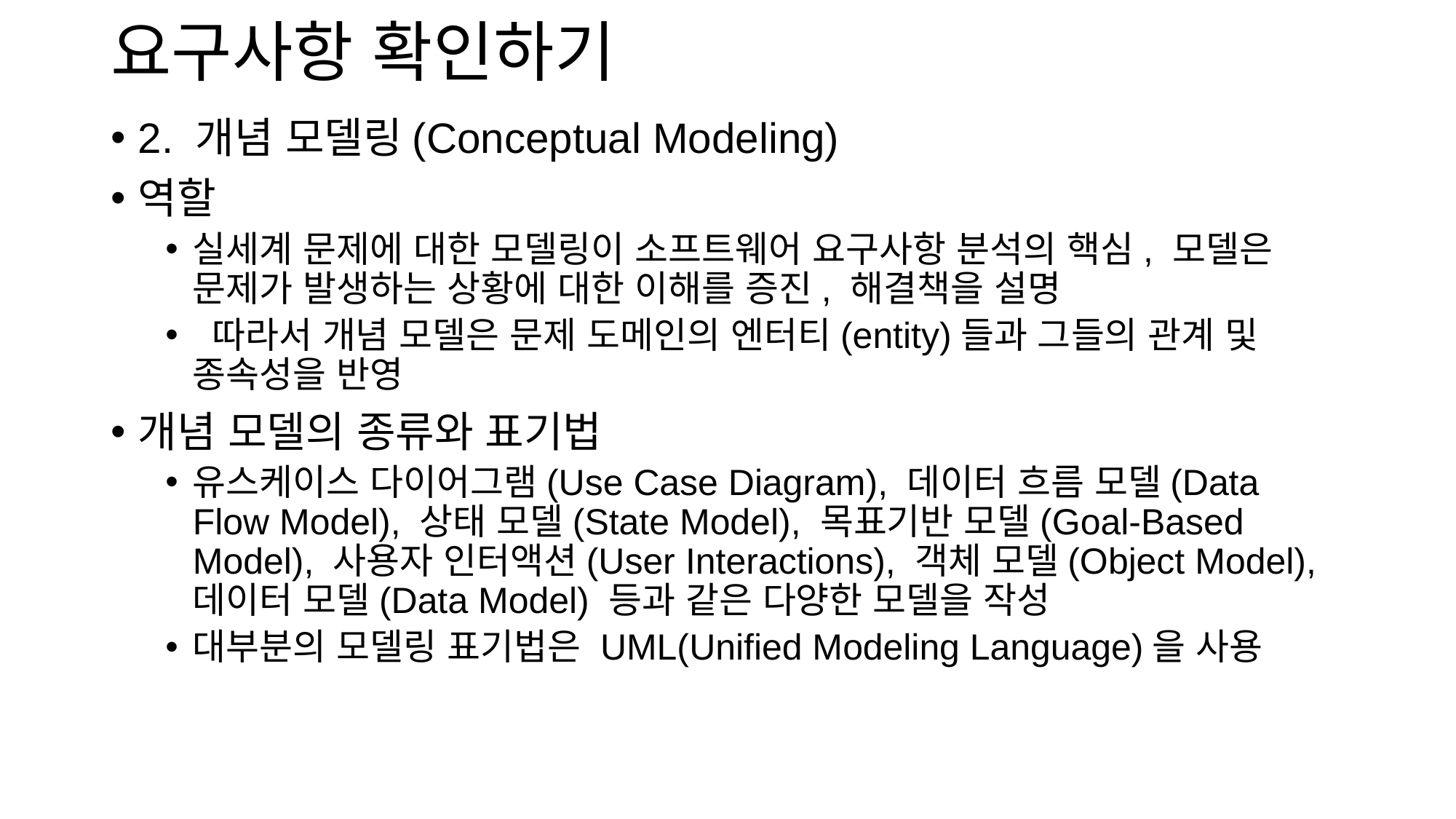

# 요구사항 확인하기
2. 개념 모델링(Conceptual Modeling)
역할
실세계 문제에 대한 모델링이 소프트웨어 요구사항 분석의 핵심, 모델은 문제가 발생하는 상황에 대한 이해를 증진, 해결책을 설명
 따라서 개념 모델은 문제 도메인의 엔터티(entity)들과 그들의 관계 및 종속성을 반영
개념 모델의 종류와 표기법
유스케이스 다이어그램(Use Case Diagram), 데이터 흐름 모델(Data Flow Model), 상태 모델(State Model), 목표기반 모델(Goal-Based Model), 사용자 인터액션(User Interactions), 객체 모델(Object Model), 데이터 모델(Data Model) 등과 같은 다양한 모델을 작성
대부분의 모델링 표기법은 UML(Unified Modeling Language)을 사용